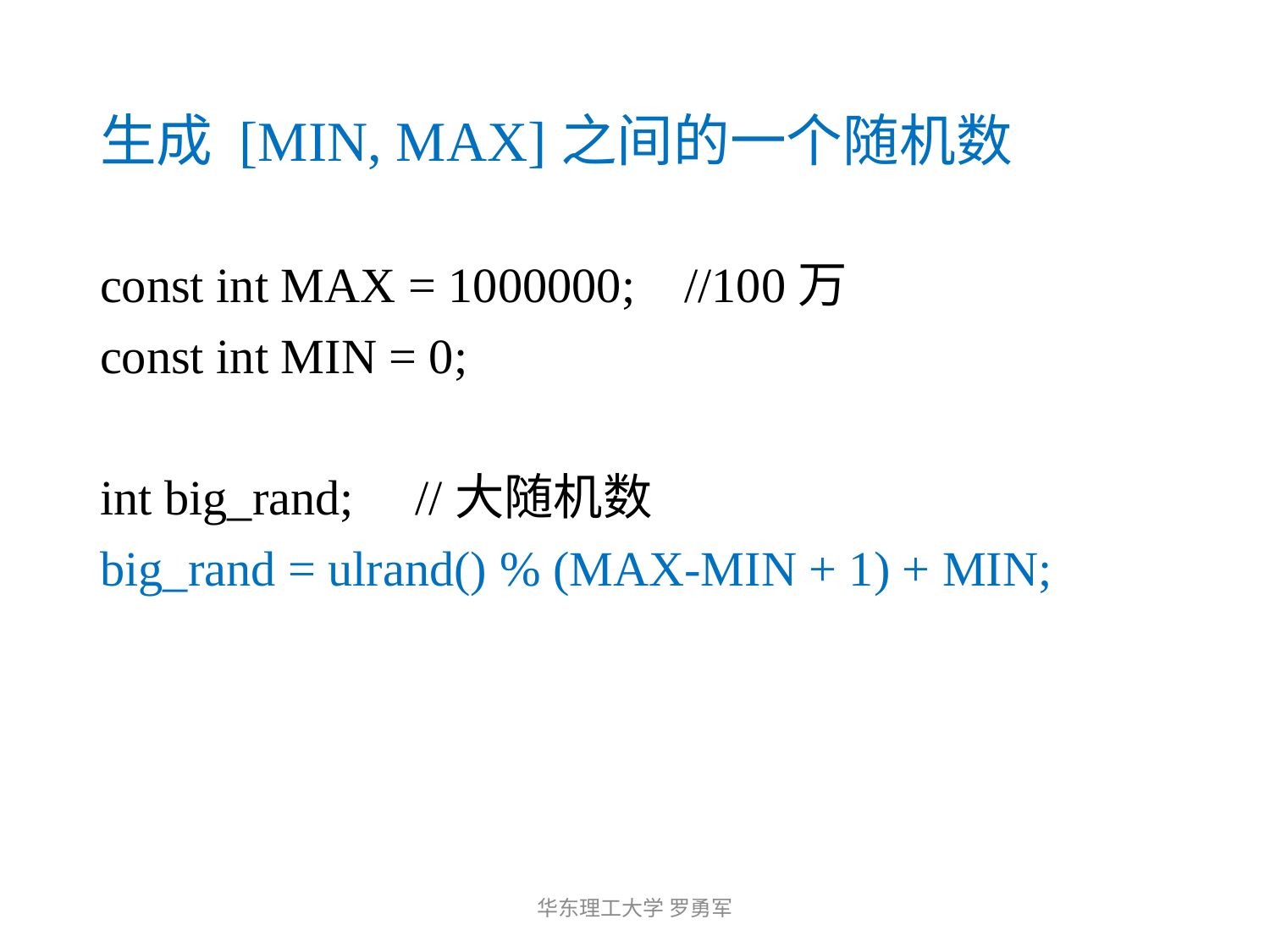

# 生成 [MIN, MAX]之间的一个随机数
const int MAX = 1000000;    //100万
const int MIN = 0;

int big_rand;     //大随机数
big_rand = ulrand() % (MAX-MIN + 1) + MIN;
华东理工大学 罗勇军